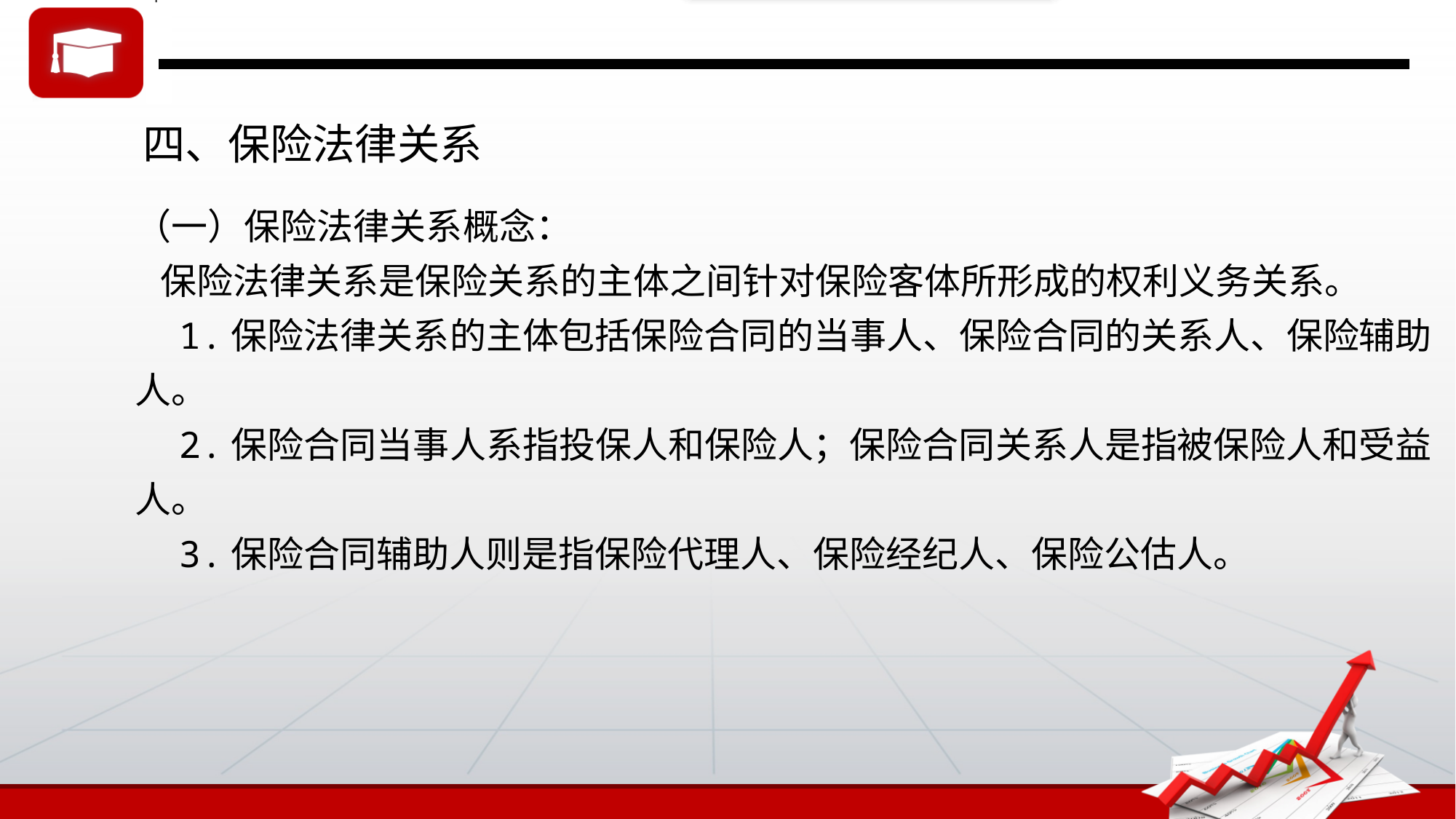

四、保险法律关系

（一）保险法律关系概念：
  保险法律关系是保险关系的主体之间针对保险客体所形成的权利义务关系。
  1.保险法律关系的主体包括保险合同的当事人、保险合同的关系人、保险辅助人。
  2.保险合同当事人系指投保人和保险人；保险合同关系人是指被保险人和受益人。
  3.保险合同辅助人则是指保险代理人、保险经纪人、保险公估人。